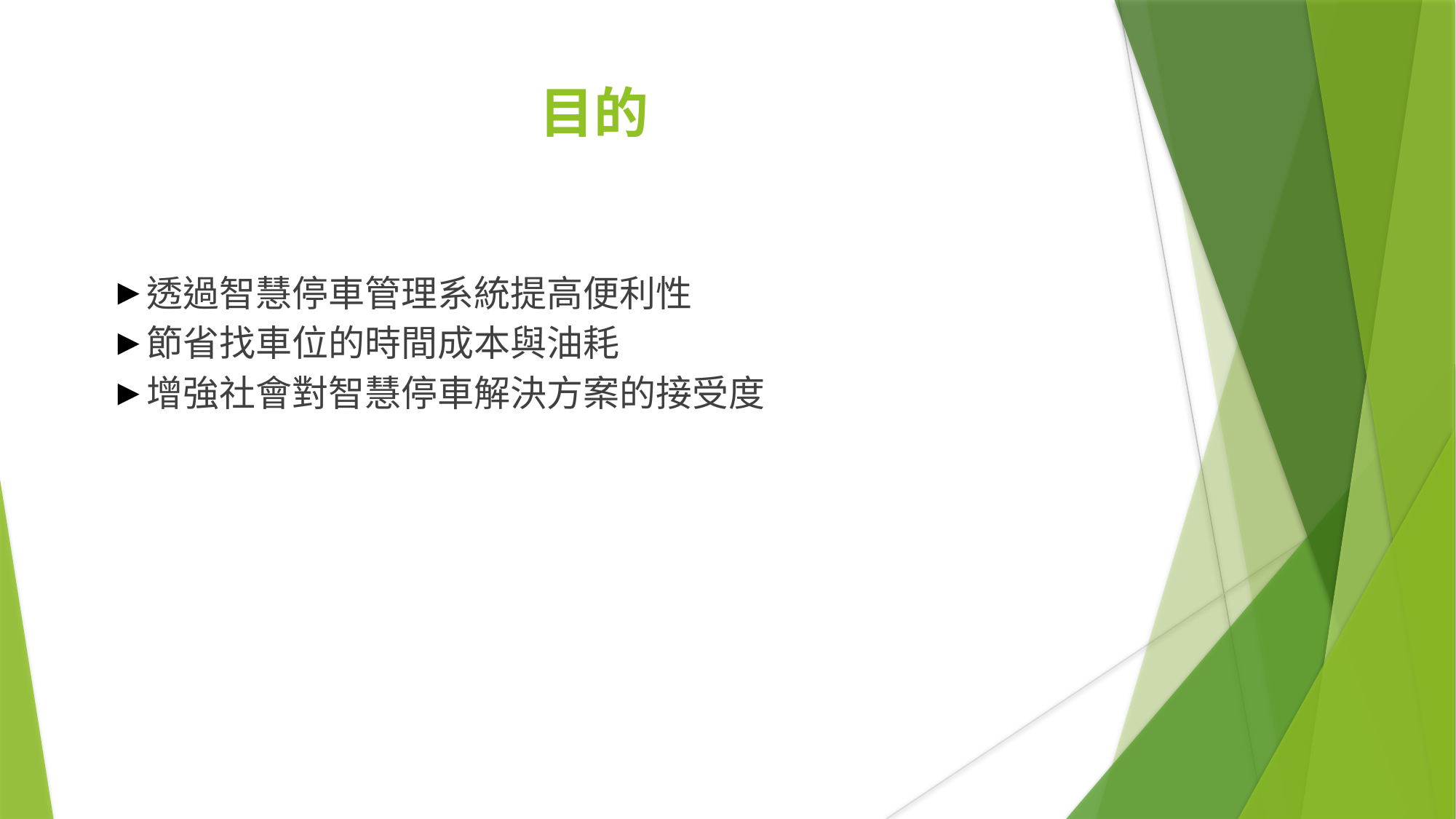

目的
透過智慧停車管理系統提高便利性
節省找車位的時間成本與油耗
增強社會對智慧停車解決方案的接受度